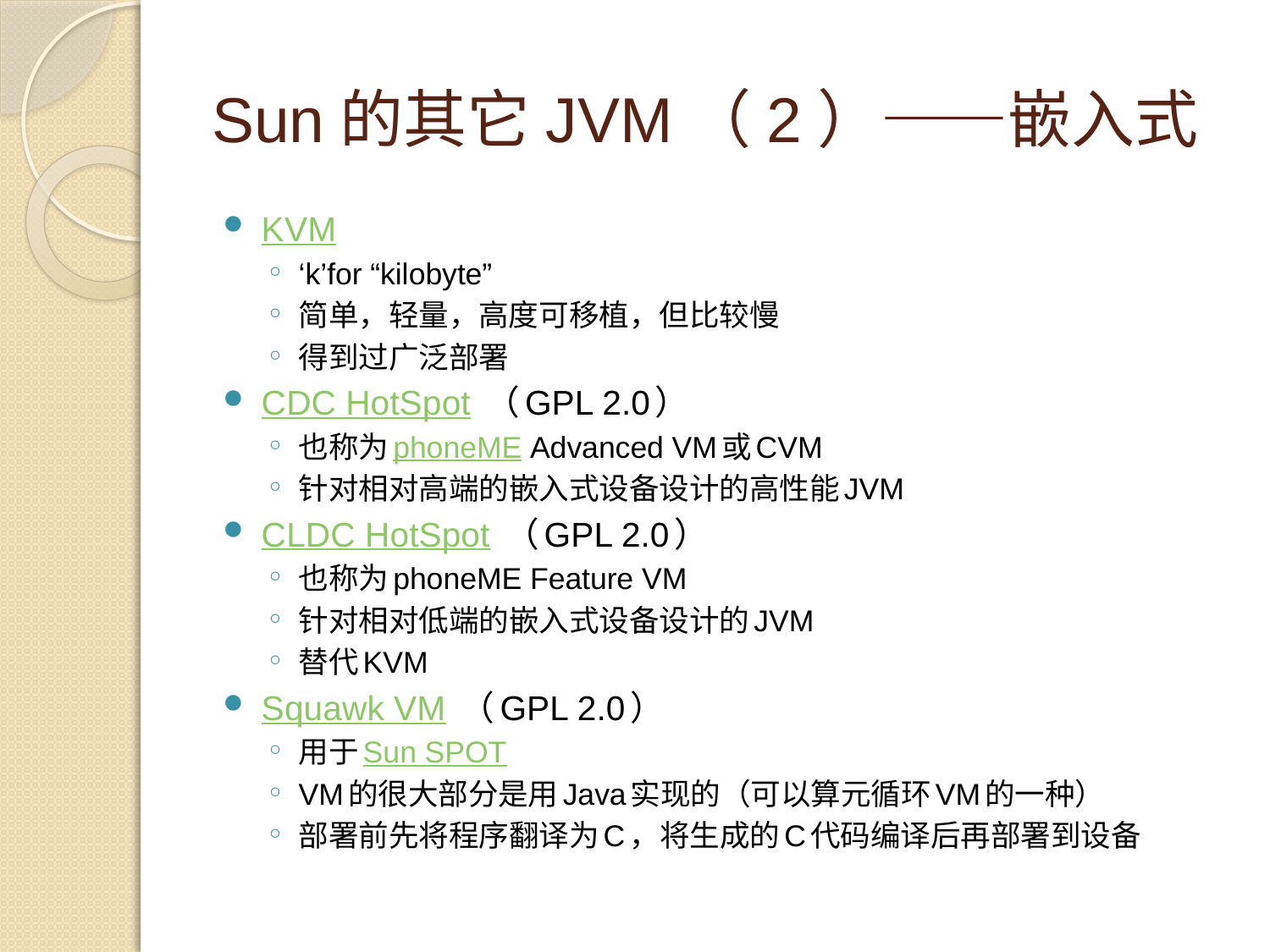

# Sun的其它JVM（2）——嵌入式
KVM
‘k’for “kilobyte”
简单，轻量，高度可移植，但比较慢
得到过广泛部署
CDC HotSpot （GPL 2.0）
也称为phoneME Advanced VM或CVM
针对相对高端的嵌入式设备设计的高性能JVM
CLDC HotSpot （GPL 2.0）
也称为phoneME Feature VM
针对相对低端的嵌入式设备设计的JVM
替代KVM
Squawk VM （GPL 2.0）
用于Sun SPOT
VM的很大部分是用Java实现的（可以算元循环VM的一种）
部署前先将程序翻译为C，将生成的C代码编译后再部署到设备